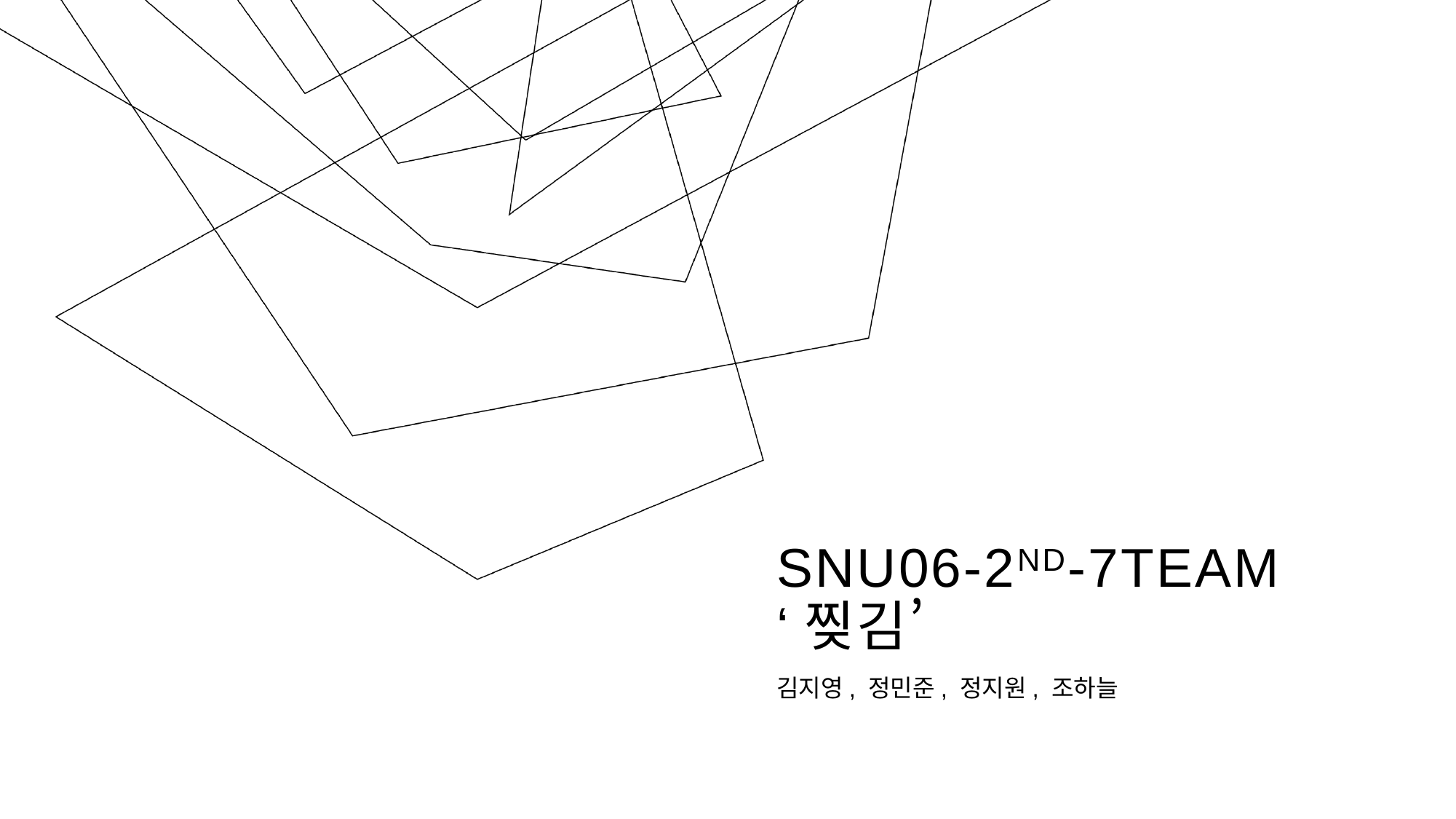

# SNU06-2ND-7tEAM ‘찢김’
김지영, 정민준, 정지원, 조하늘